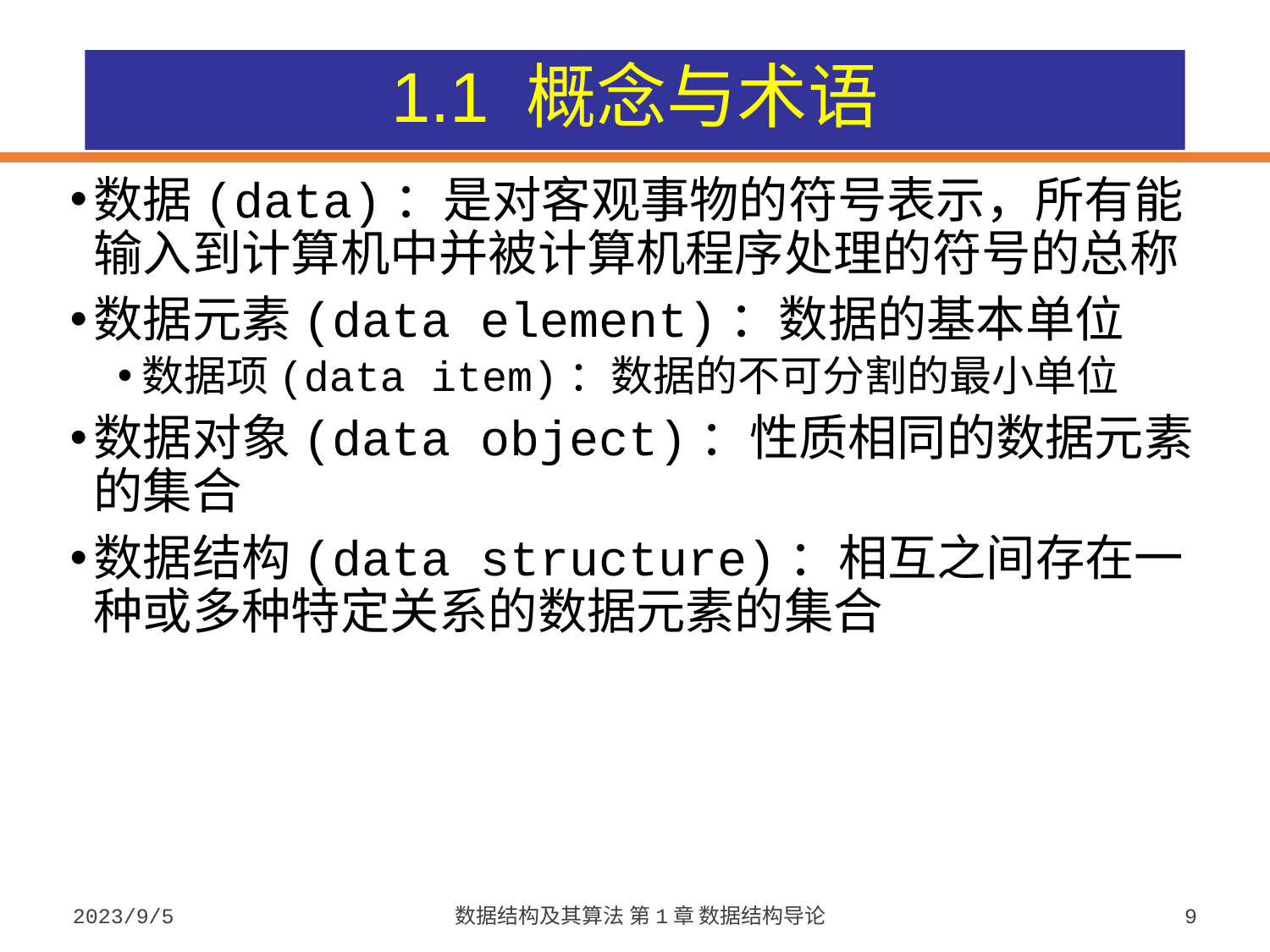

# 1.1 概念与术语
数据(data)：是对客观事物的符号表示，所有能输入到计算机中并被计算机程序处理的符号的总称
数据元素(data element)：数据的基本单位
数据项(data item)：数据的不可分割的最小单位
数据对象(data object)：性质相同的数据元素的集合
数据结构(data structure)：相互之间存在一种或多种特定关系的数据元素的集合
2023/9/5
数据结构及其算法 第1章 数据结构导论
9